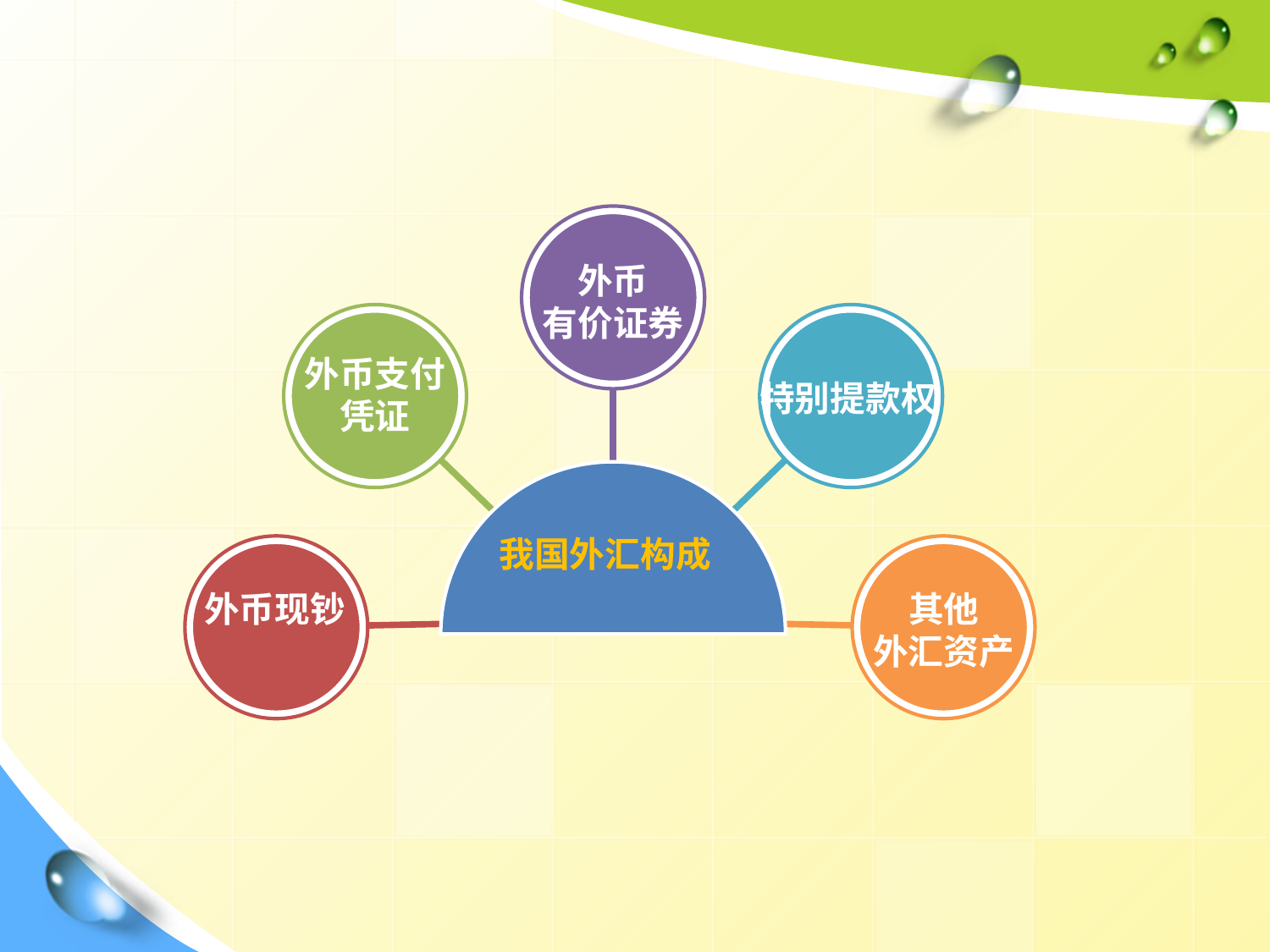

外币
有价证券

外币支付
凭证

特别提款权

我国外汇构成

外币现钞

其他
外汇资产